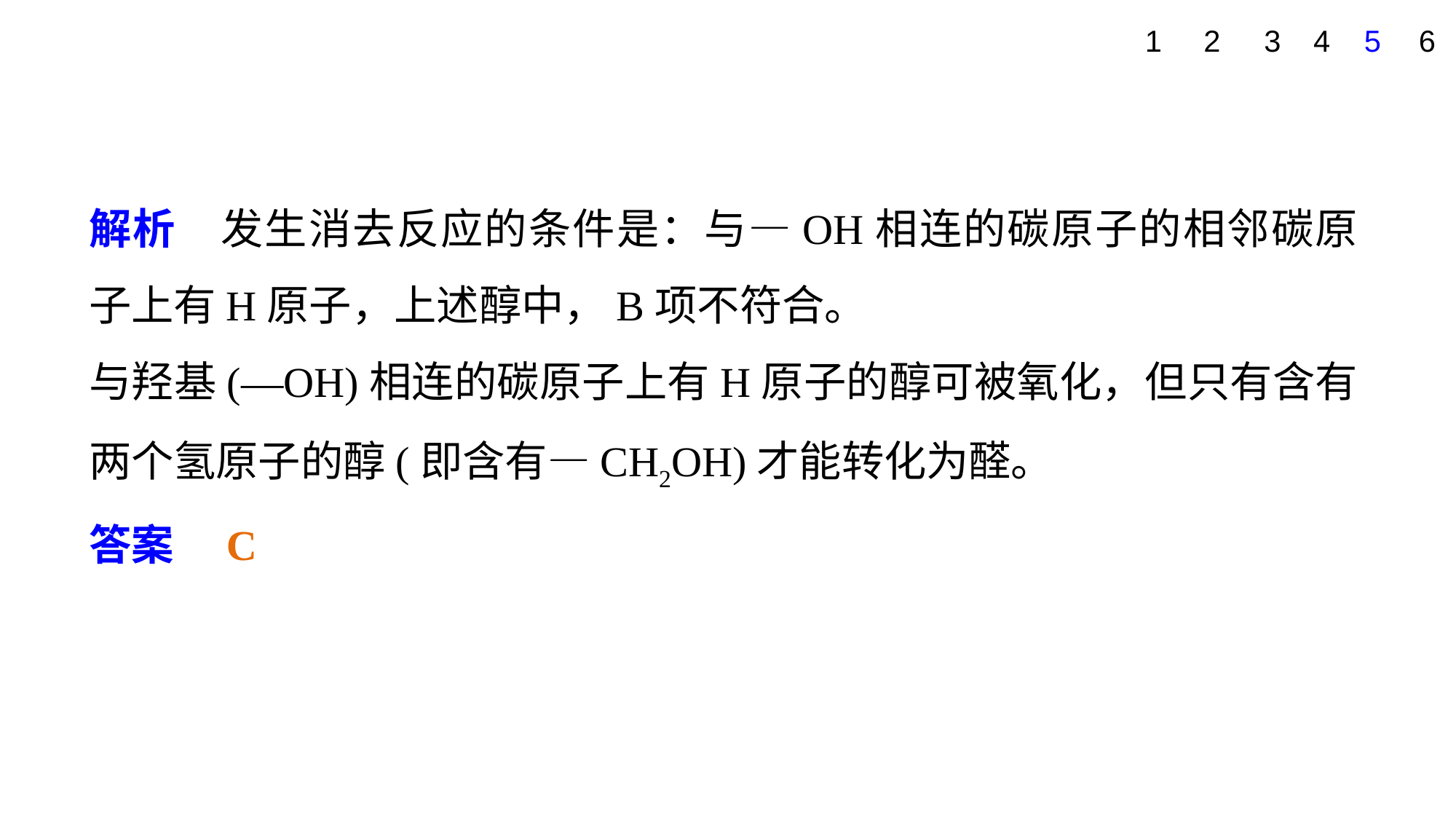

1
2
3
4
5
6
解析　发生消去反应的条件是：与—OH相连的碳原子的相邻碳原子上有H原子，上述醇中，B项不符合。
与羟基(—OH)相连的碳原子上有H原子的醇可被氧化，但只有含有两个氢原子的醇(即含有—CH2OH)才能转化为醛。
答案　C